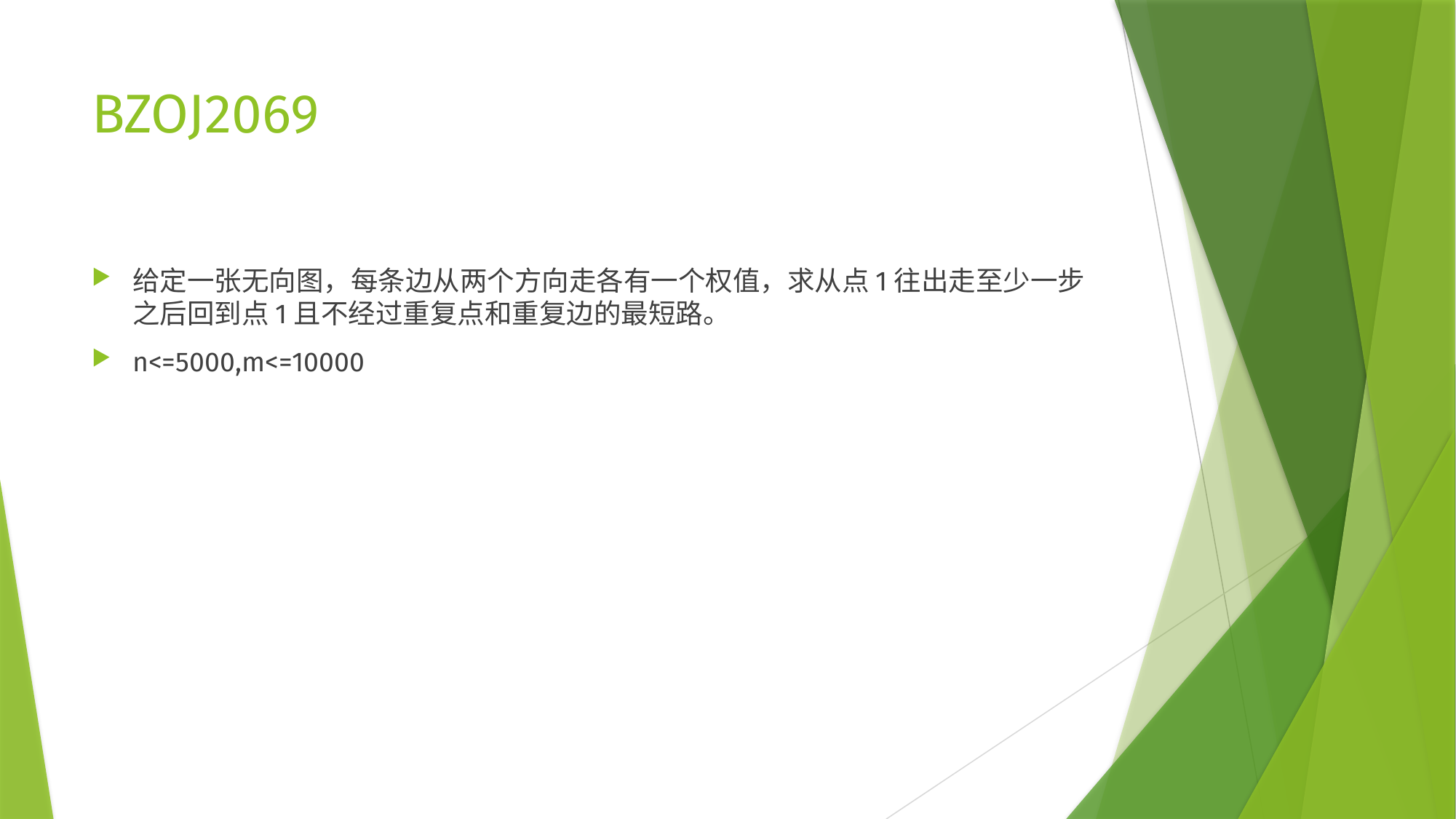

# BZOJ2069
给定一张无向图，每条边从两个方向走各有一个权值，求从点1往出走至少一步之后回到点1且不经过重复点和重复边的最短路。
n<=5000,m<=10000